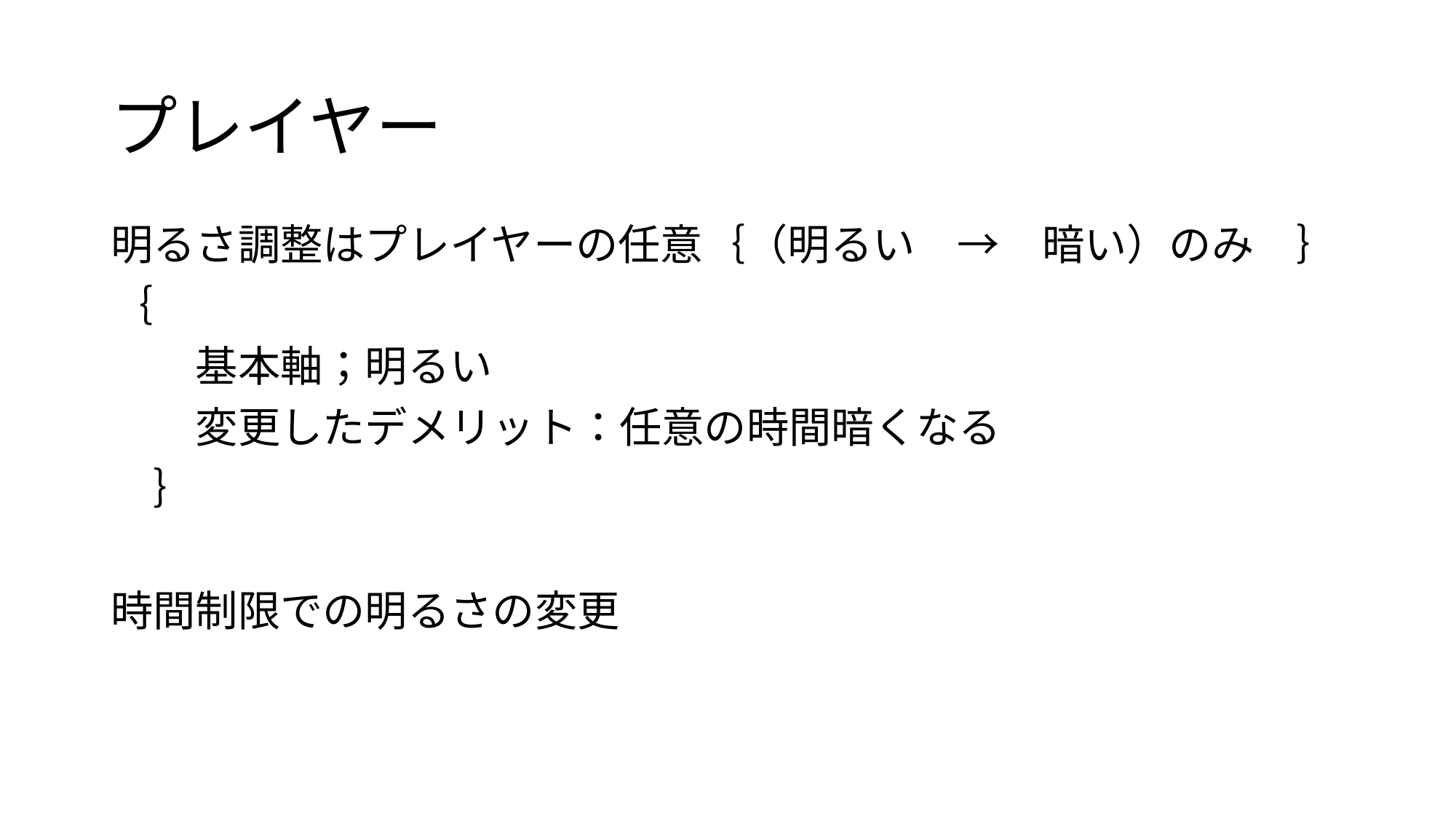

# プレイヤー
明るさ調整はプレイヤーの任意｛（明るい　→　暗い）のみ　｝
｛
　　基本軸；明るい
　　変更したデメリット：任意の時間暗くなる
　｝

時間制限での明るさの変更